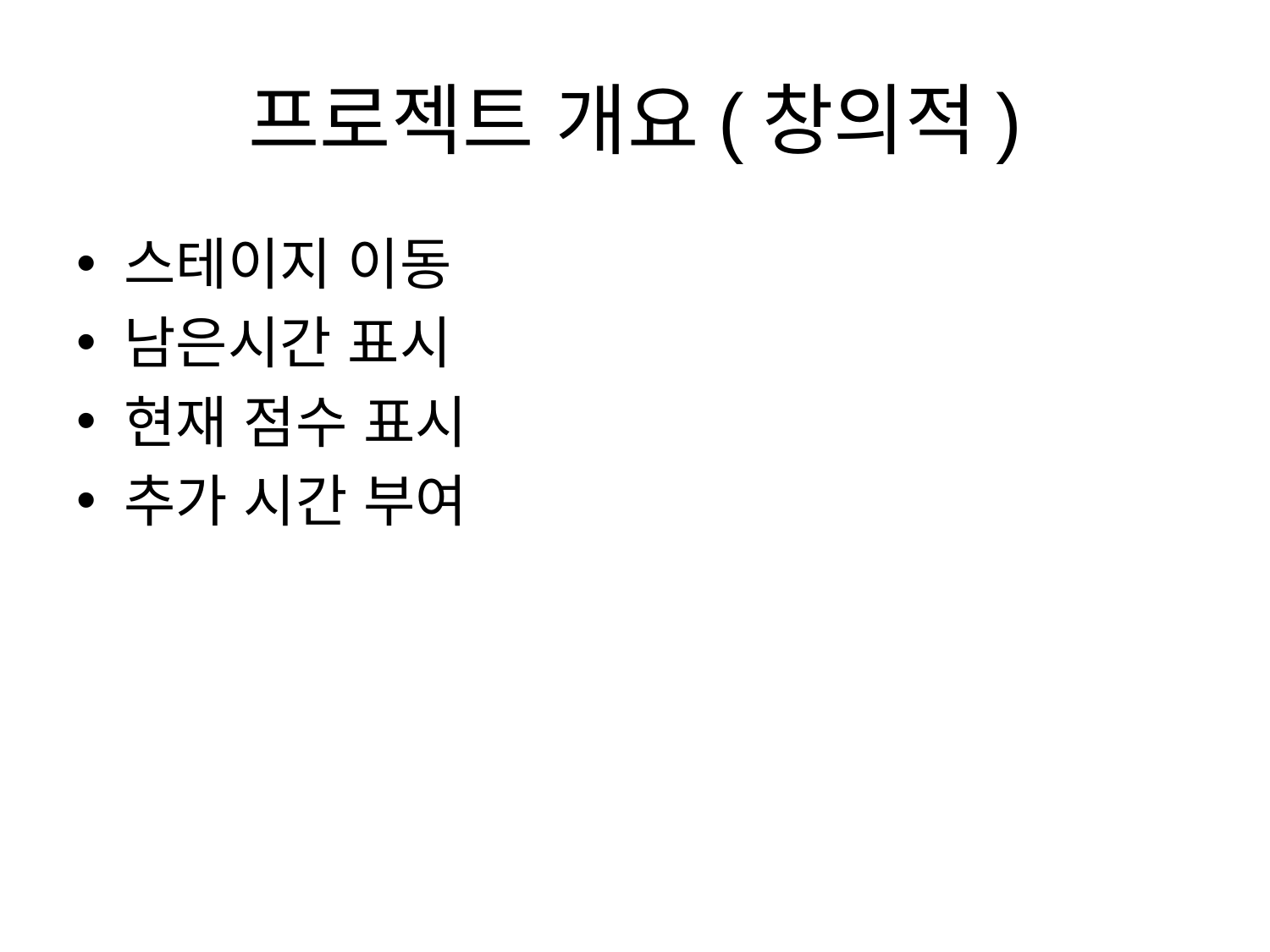

# 프로젝트 개요(창의적)
스테이지 이동
남은시간 표시
현재 점수 표시
추가 시간 부여